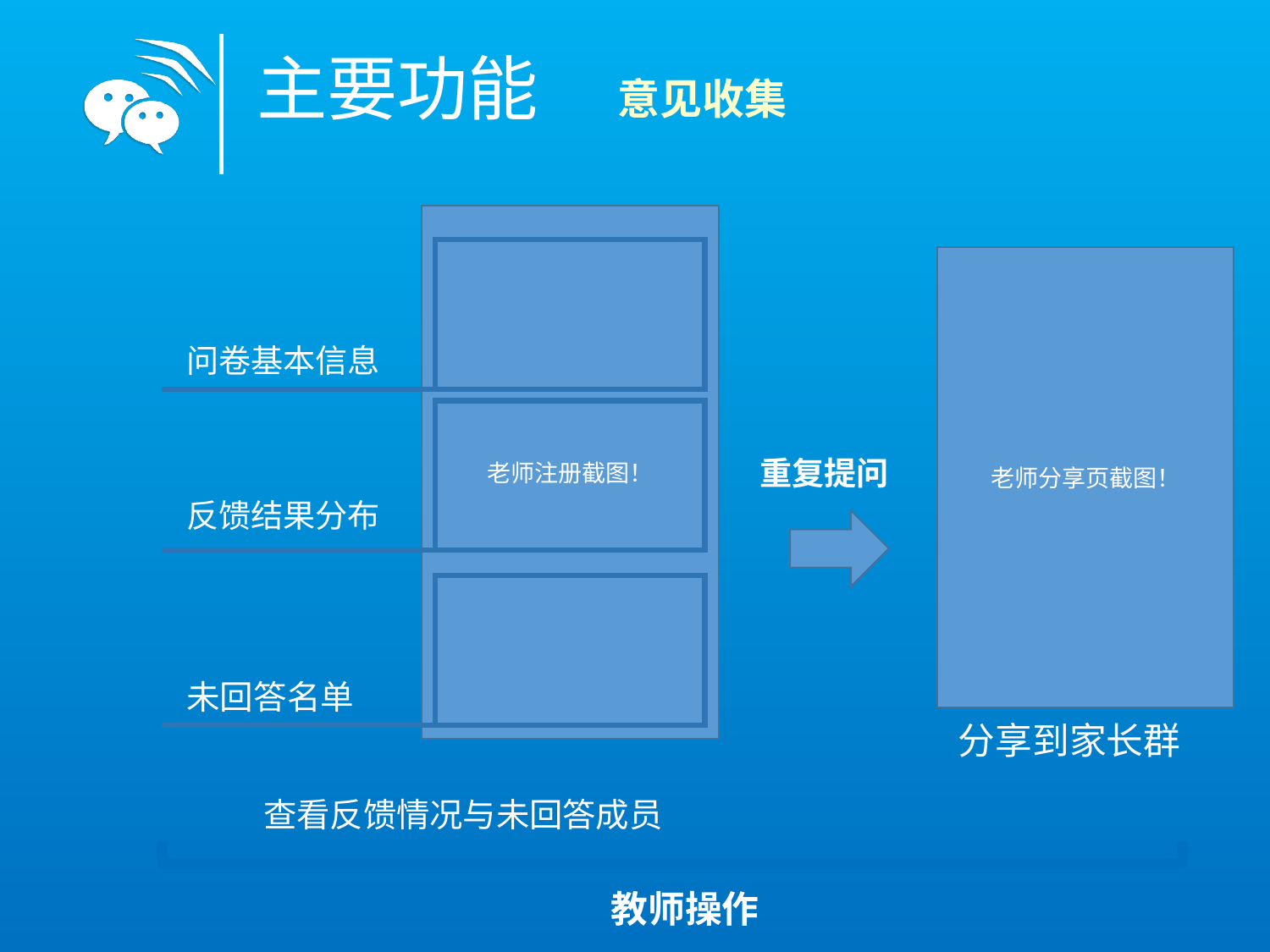

# 主要功能     意见收集
老师注册截图！

老师分享页截图！
问卷基本信息

重复提问
反馈结果分布

未回答名单
分享到家长群
查看反馈情况与未回答成员
教师操作